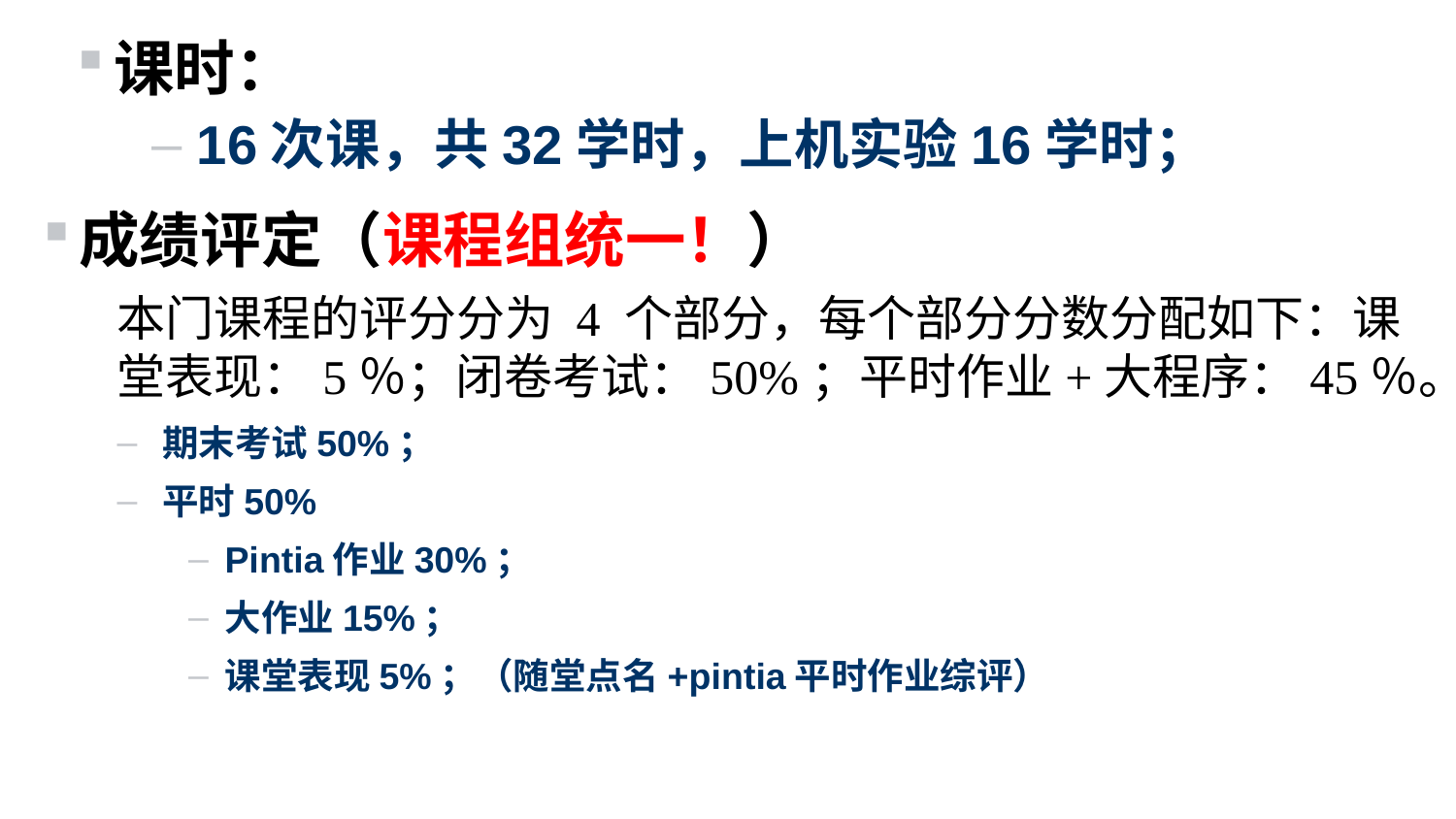

课时：
16次课，共32学时，上机实验16学时；
成绩评定（课程组统一！）：
本门课程的评分分为 4 个部分，每个部分分数分配如下：课堂表现：5％；闭卷考试：50%；平时作业+大程序：45％。
期末考试50%；
平时50%
Pintia作业30%；
大作业15%；
课堂表现5%；（随堂点名+pintia平时作业综评）